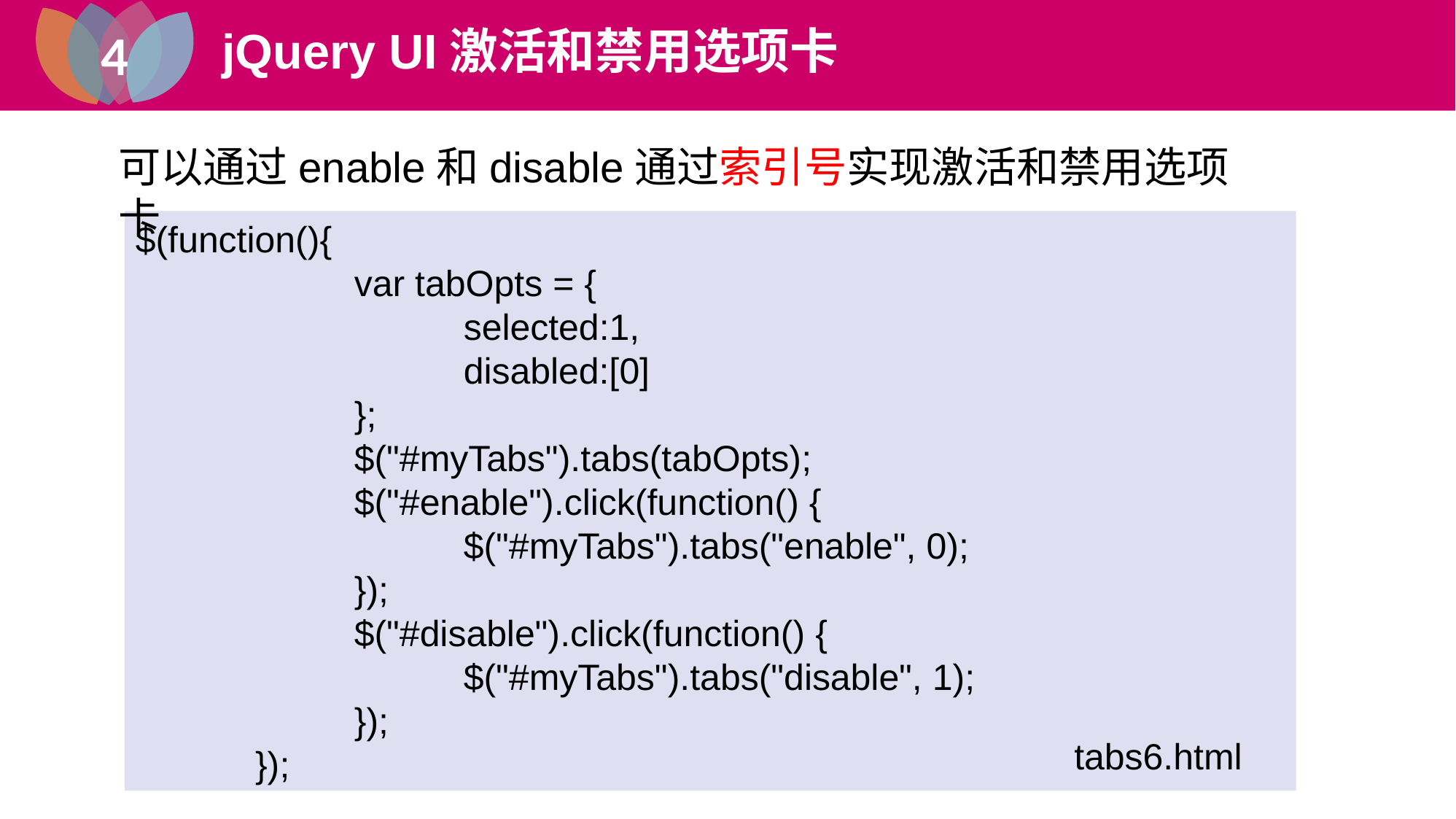

4
jQuery UI激活和禁用选项卡
可以通过enable和disable通过索引号实现激活和禁用选项卡

$(function(){
		var tabOpts = {
			selected:1,
			disabled:[0]
		};
		$("#myTabs").tabs(tabOpts);
		$("#enable").click(function() {
			$("#myTabs").tabs("enable", 0);
		});
		$("#disable").click(function() {
			$("#myTabs").tabs("disable", 1);
		});
	 });
tabs6.html